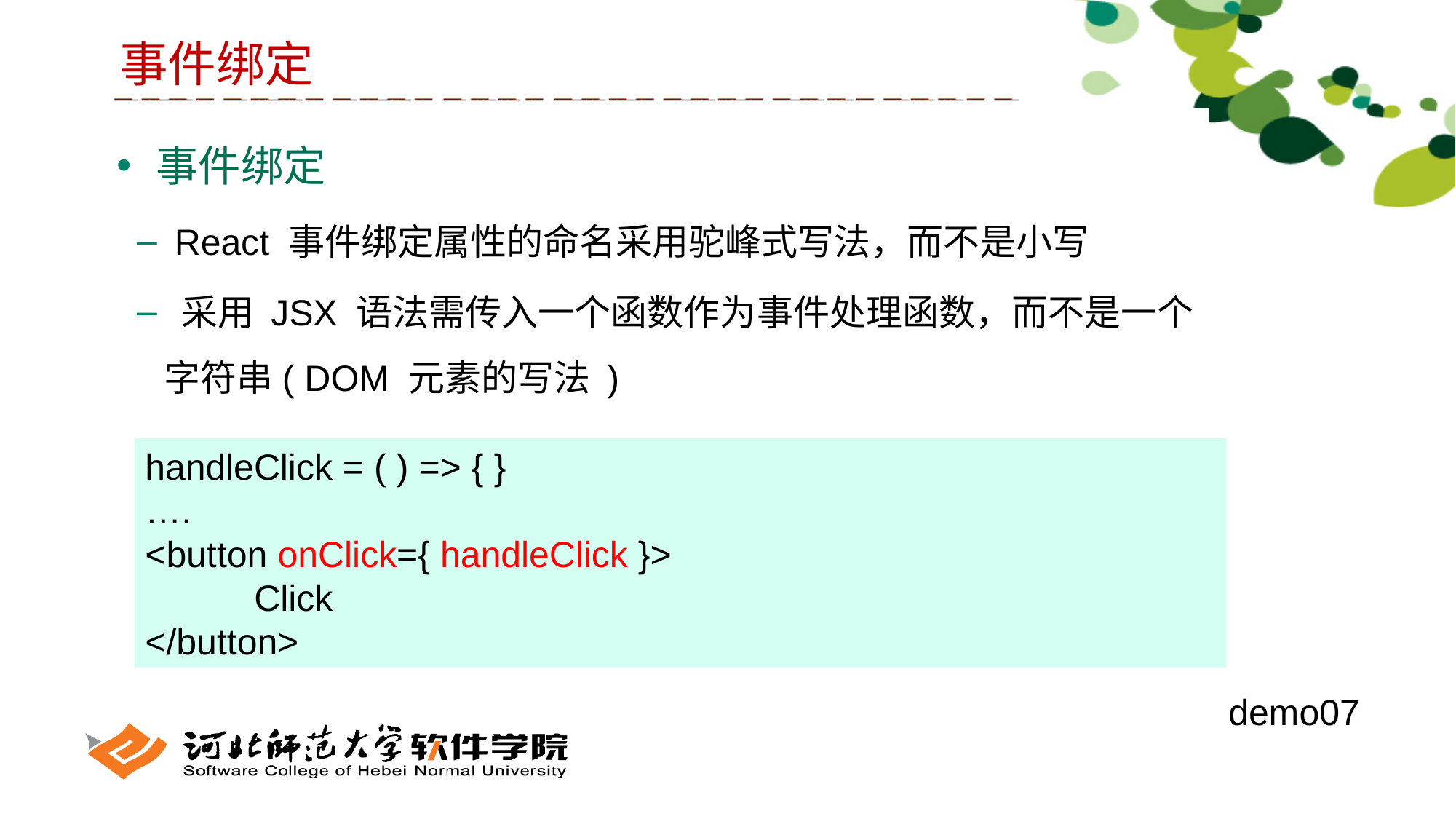

事件绑定
 事件绑定
 React 事件绑定属性的命名采用驼峰式写法，而不是小写
 采用 JSX 语法需传入一个函数作为事件处理函数，而不是一个字符串( DOM 元素的写法 )

handleClick = ( ) => { }
….
<button onClick={ handleClick }>
	Click
</button>
demo07